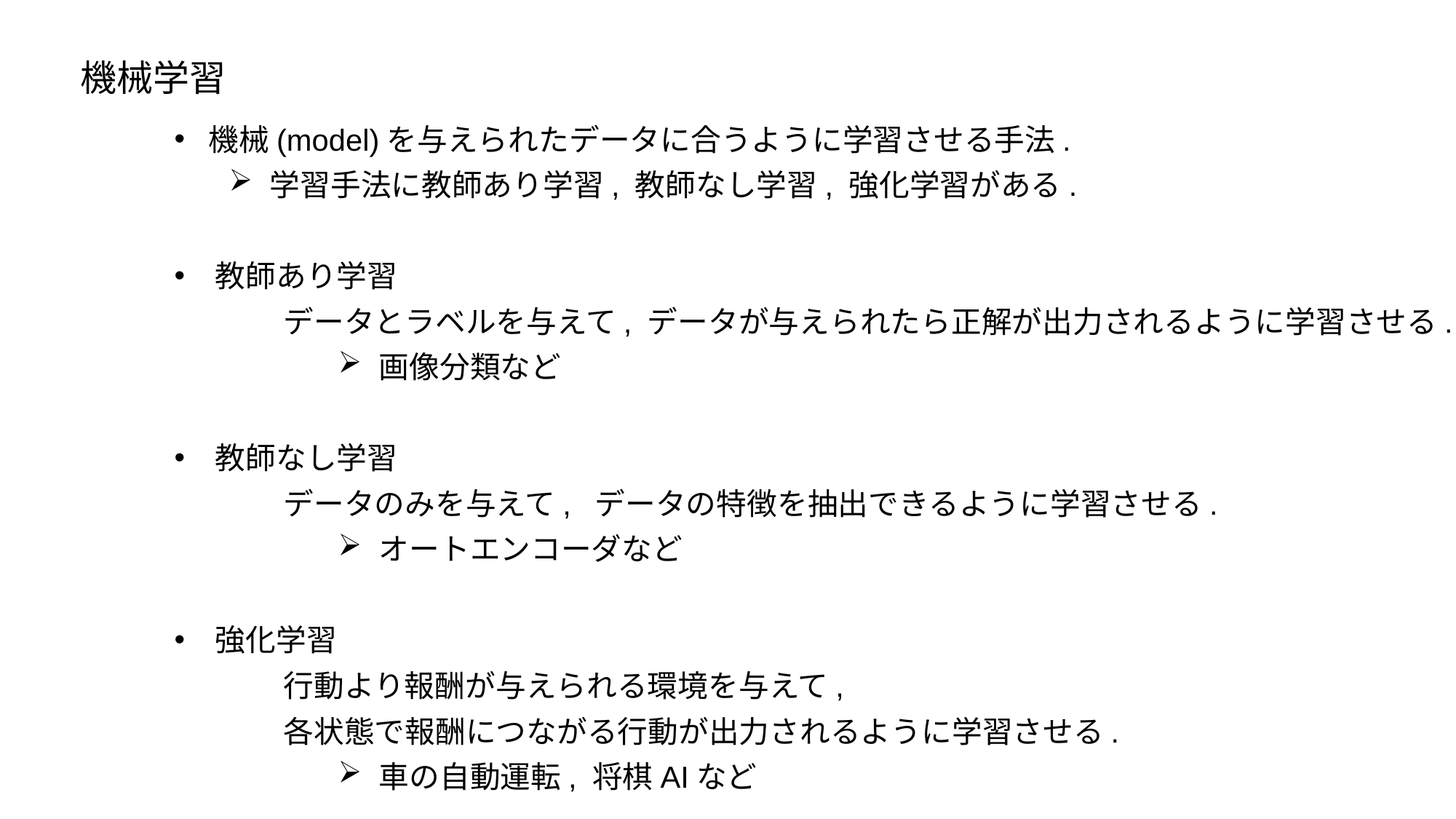

機械学習
機械(model)を与えられたデータに合うように学習させる手法.
学習手法に教師あり学習, 教師なし学習, 強化学習がある.

教師あり学習
	データとラベルを与えて, データが与えられたら正解が出力されるように学習させる.
画像分類など

教師なし学習
	データのみを与えて,  データの特徴を抽出できるように学習させる.
オートエンコーダなど

強化学習
	行動より報酬が与えられる環境を与えて,
	各状態で報酬につながる行動が出力されるように学習させる.
車の自動運転, 将棋AIなど